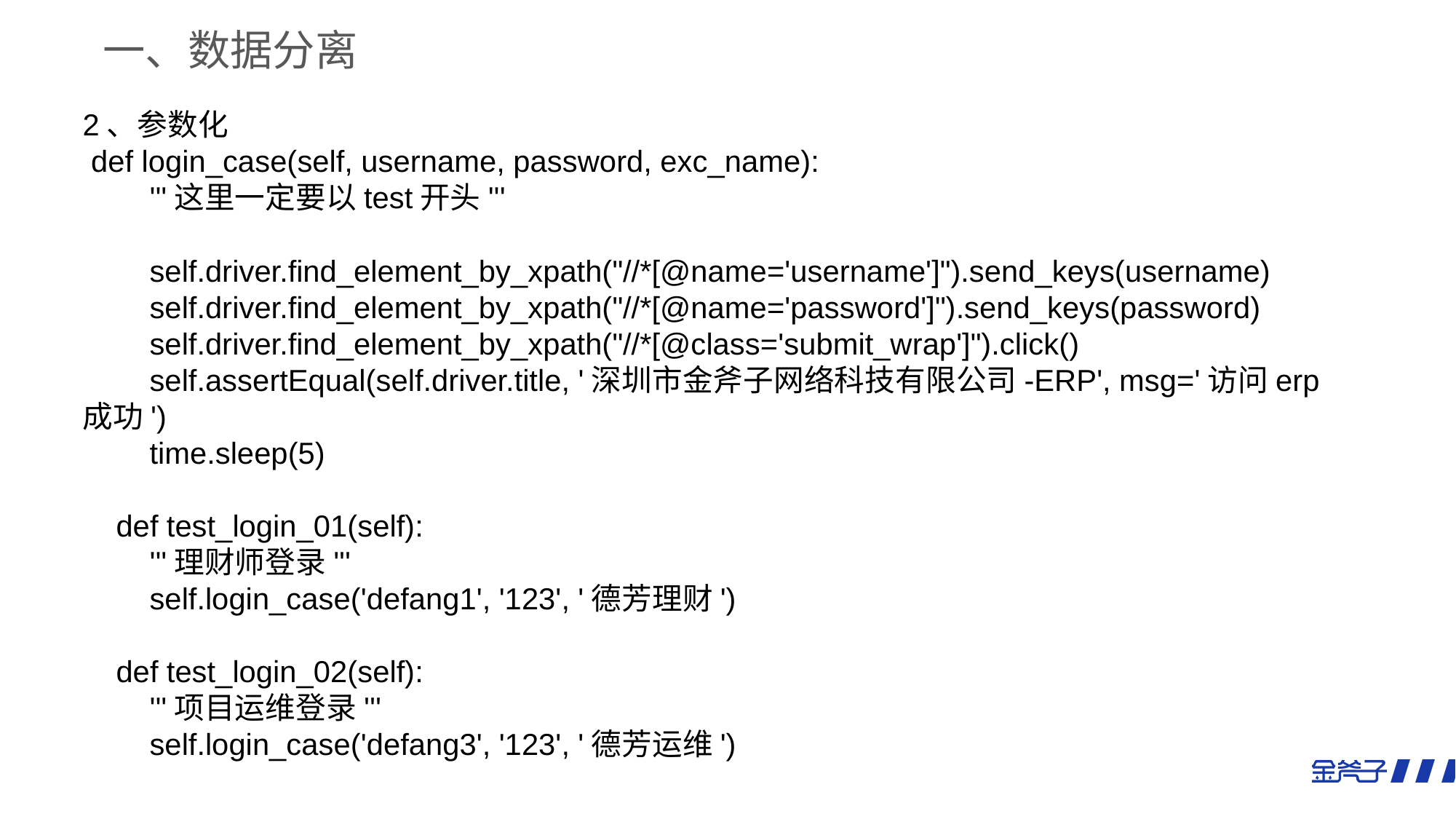

一、数据分离
2、参数化
 def login_case(self, username, password, exc_name):
        '''这里一定要以test开头'''

        self.driver.find_element_by_xpath("//*[@name='username']").send_keys(username)
        self.driver.find_element_by_xpath("//*[@name='password']").send_keys(password)
        self.driver.find_element_by_xpath("//*[@class='submit_wrap']").click()
        self.assertEqual(self.driver.title, '深圳市金斧子网络科技有限公司-ERP', msg='访问erp成功')
        time.sleep(5)

    def test_login_01(self):
        '''理财师登录'''
        self.login_case('defang1', '123', '德芳理财')

    def test_login_02(self):
        '''项目运维登录'''
        self.login_case('defang3', '123', '德芳运维')